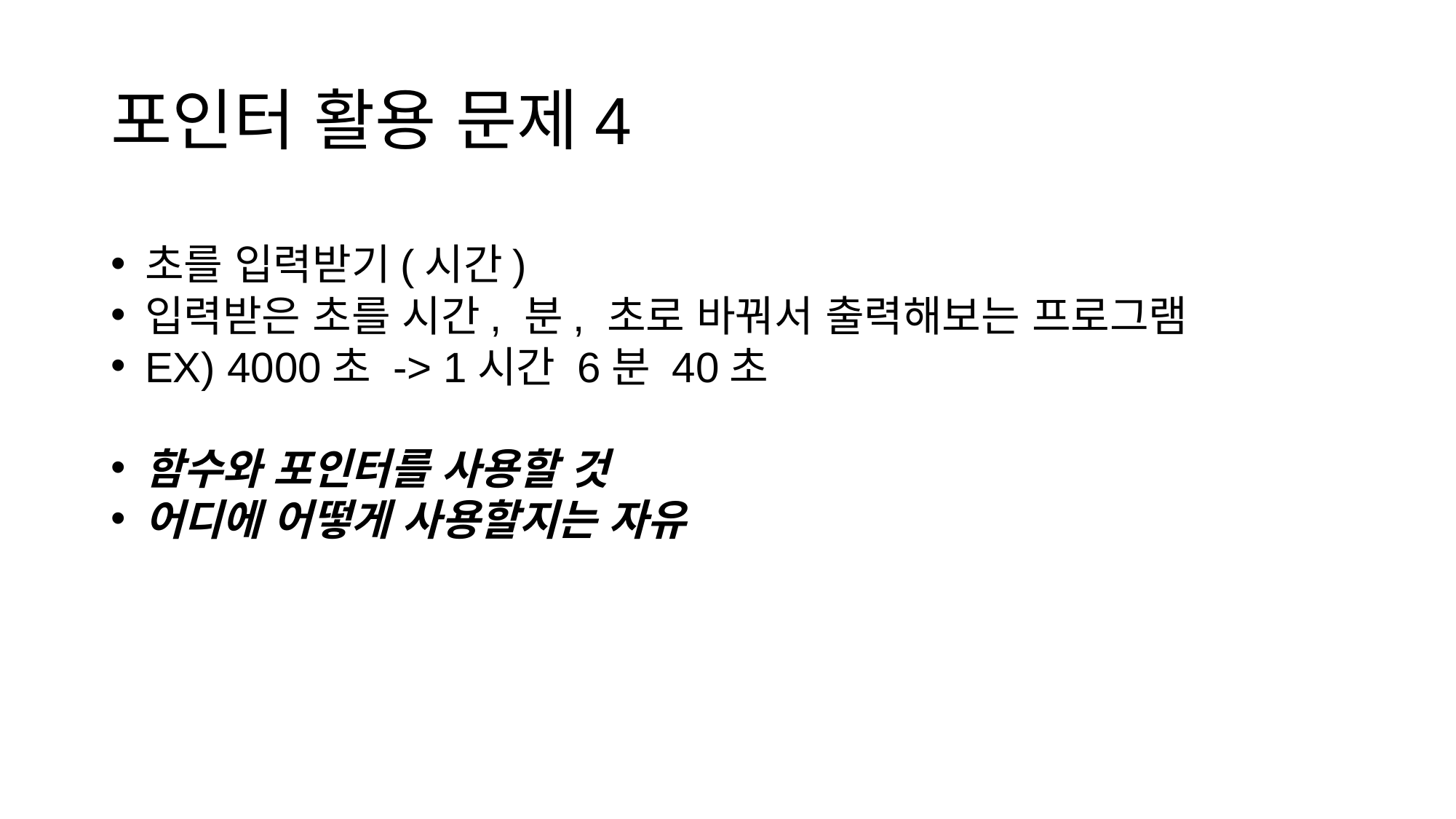

# 포인터 활용 문제4
초를 입력받기(시간)
입력받은 초를 시간, 분, 초로 바꿔서 출력해보는 프로그램
EX) 4000초 -> 1시간 6분 40초

함수와 포인터를 사용할 것
어디에 어떻게 사용할지는 자유